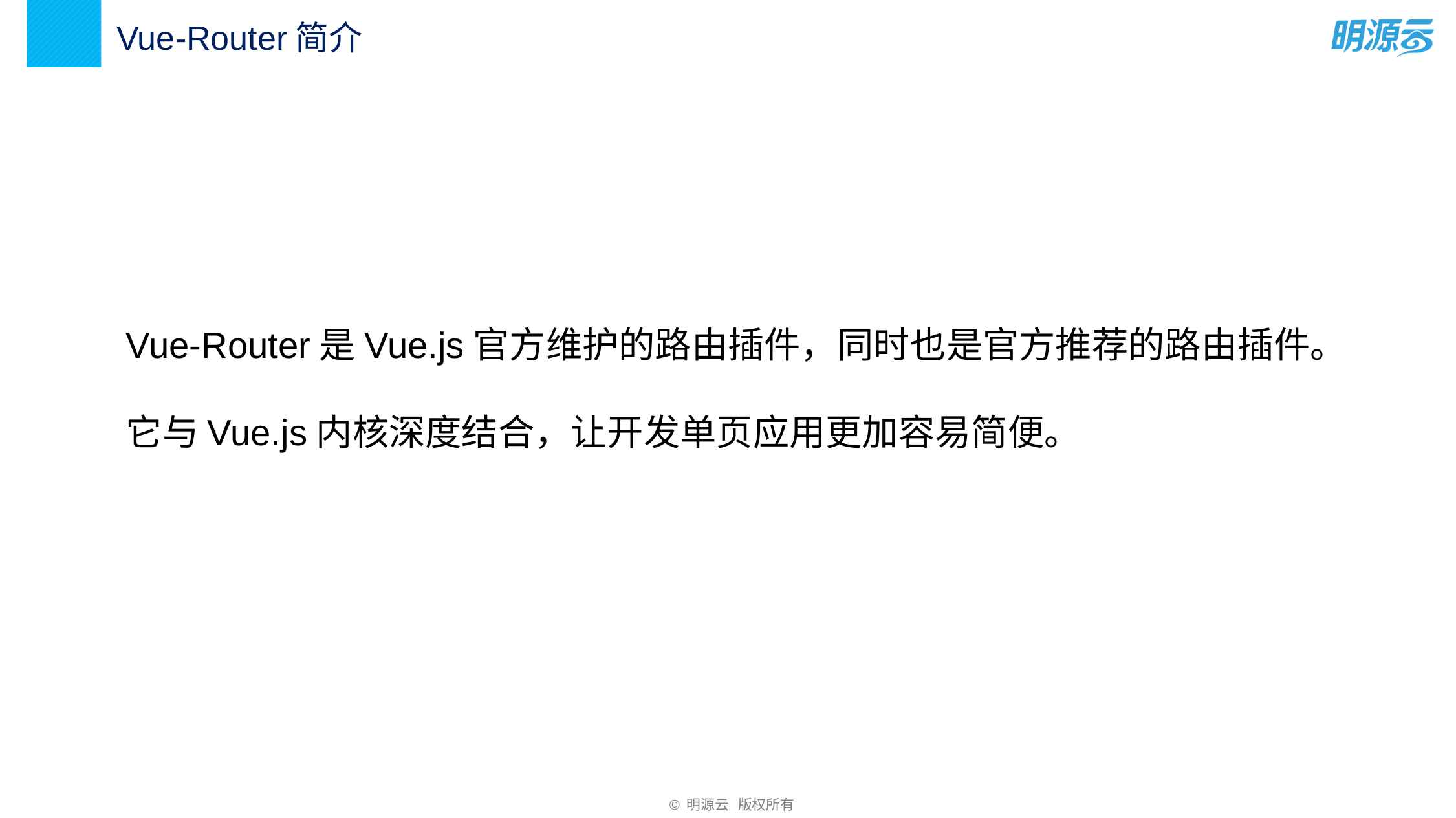

Vue-Router简介
Vue-Router是Vue.js官方维护的路由插件，同时也是官方推荐的路由插件。

它与Vue.js内核深度结合，让开发单页应用更加容易简便。